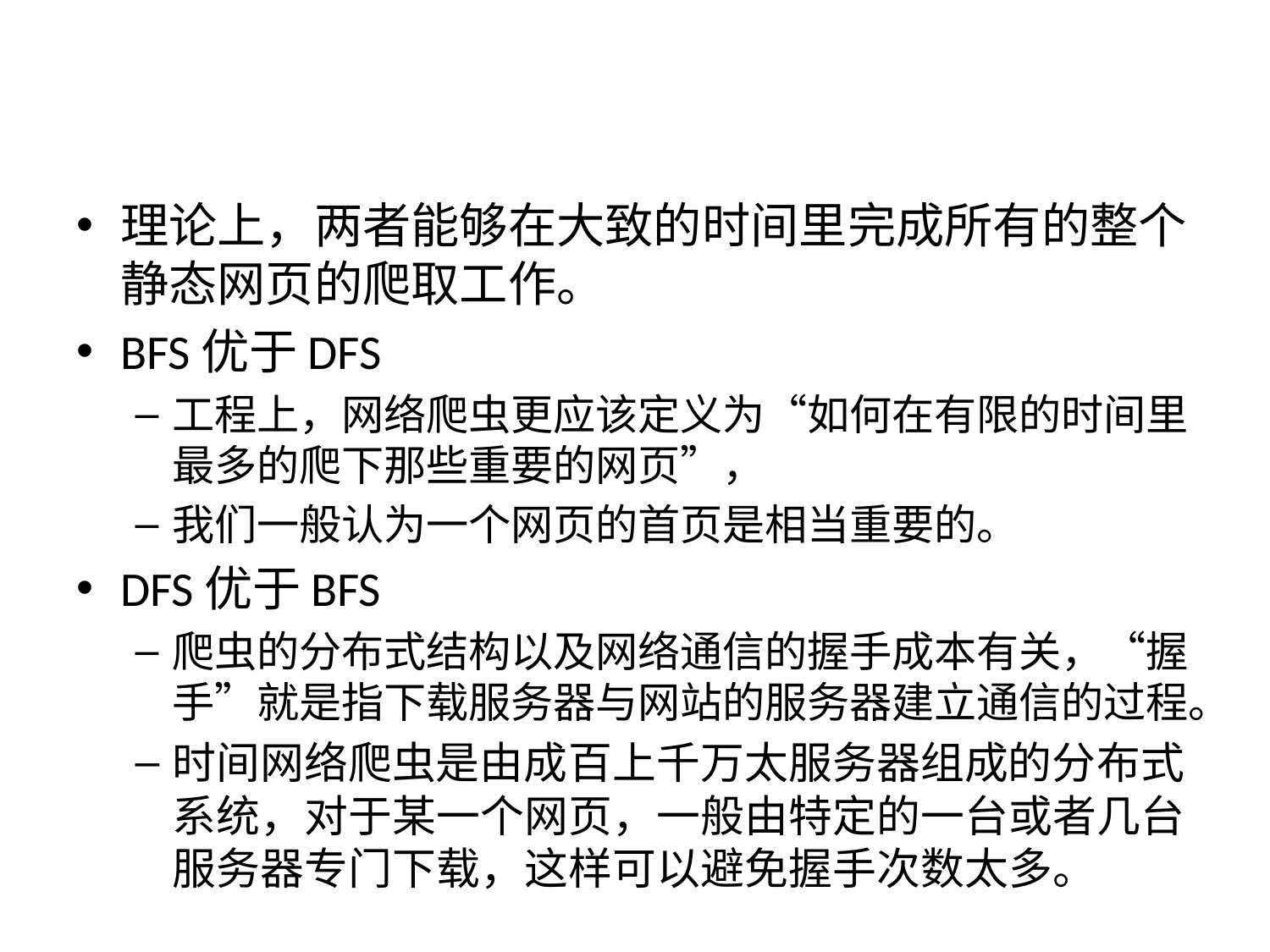

#
理论上，两者能够在大致的时间里完成所有的整个静态网页的爬取工作。
BFS优于DFS
工程上，网络爬虫更应该定义为“如何在有限的时间里最多的爬下那些重要的网页”，
我们一般认为一个网页的首页是相当重要的。
DFS优于BFS
爬虫的分布式结构以及网络通信的握手成本有关，“握手”就是指下载服务器与网站的服务器建立通信的过程。
时间网络爬虫是由成百上千万太服务器组成的分布式系统，对于某一个网页，一般由特定的一台或者几台服务器专门下载，这样可以避免握手次数太多。